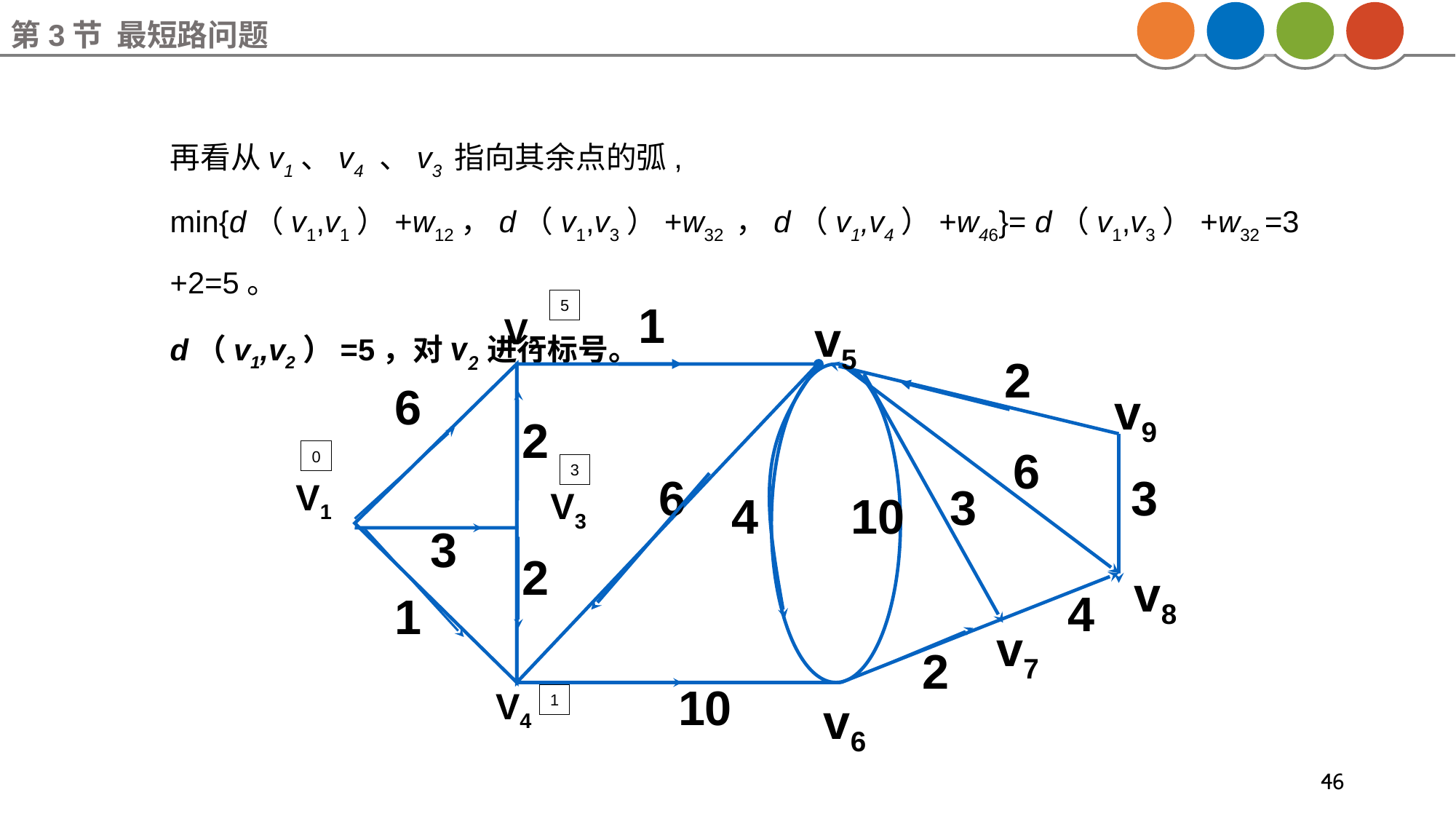

第3节  最短路问题
再看从v1、v4 、v3 指向其余点的弧,
min{d（v1,v1）+w12，d（v1,v3）+w32 ，d（v1,v4）+w46}= d（v1,v3）+w32 =3 +2=5。
d（v1,v2）=5，对v2进行标号。
5
1
V2
v5
2

6
v9

2

6

6
3
3
4
10
3

2
v8

4
1
v7

2
V4

10
v6

0
3
V1
V3
1
46